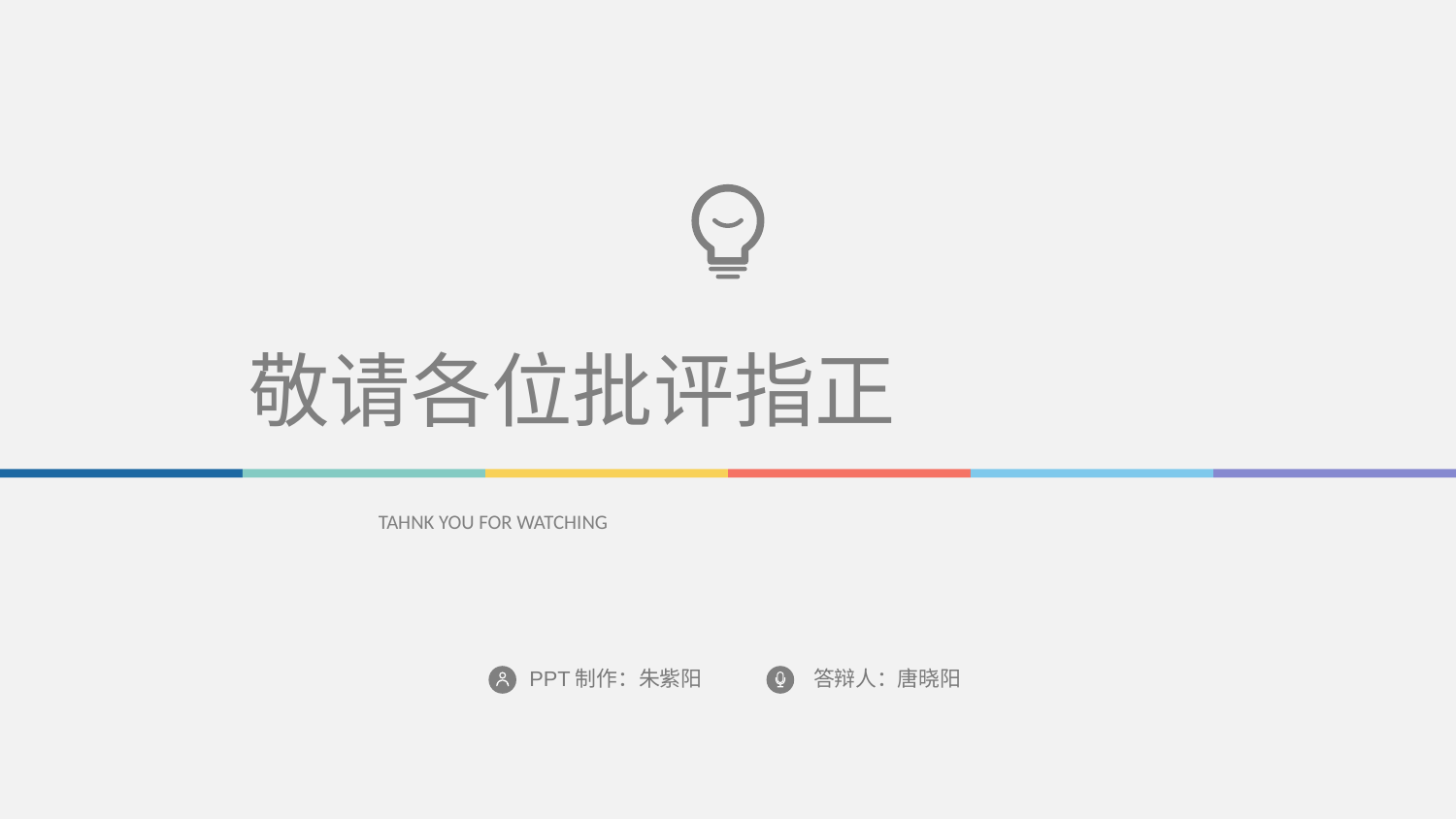

敬请各位批评指正

TAHNK YOU FOR WATCHING
PPT制作：朱紫阳
答辩人：唐晓阳